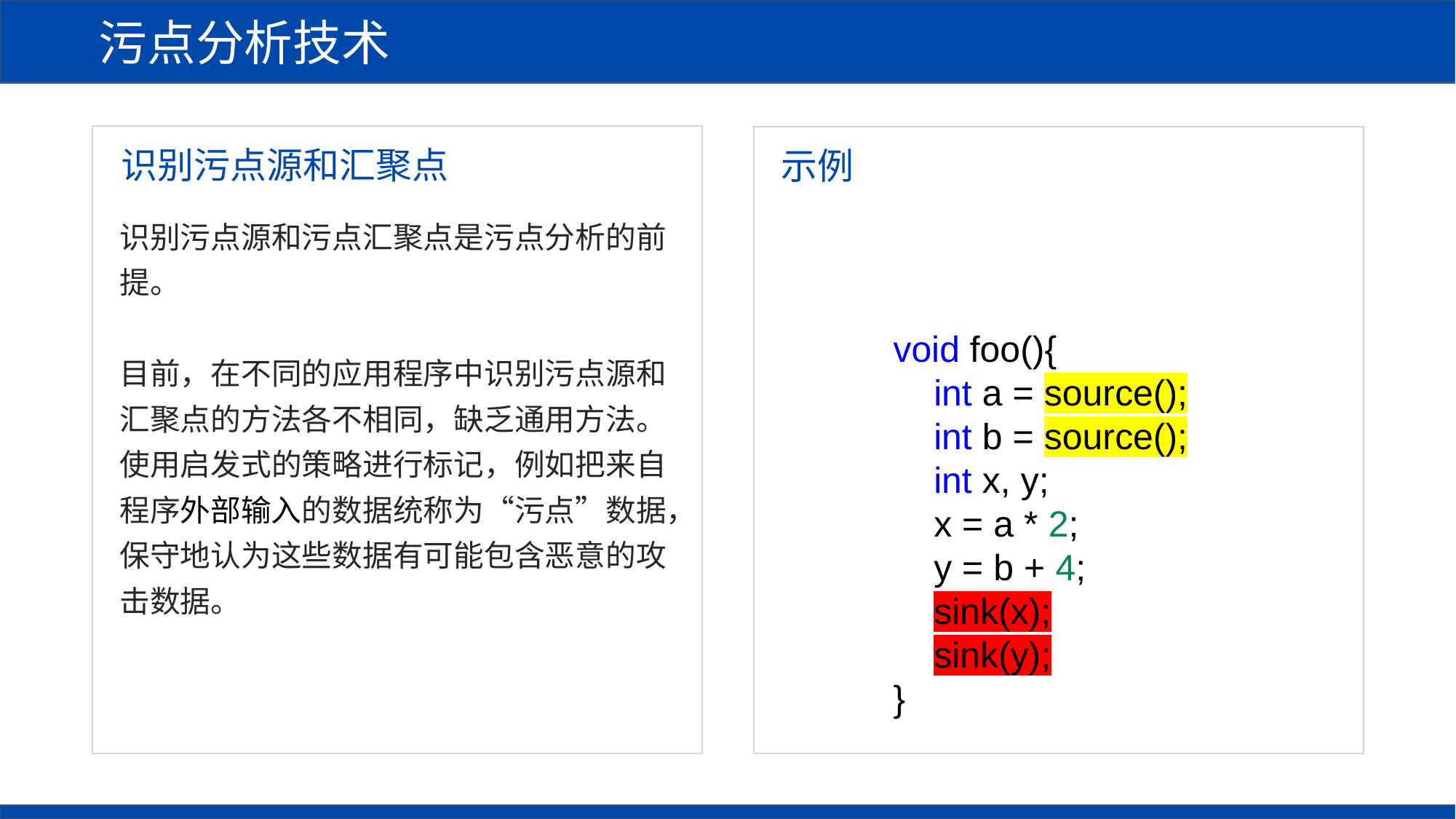

污点分析技术

识别污点源和汇聚点
示例
识别污点源和污点汇聚点是污点分析的前提。

目前，在不同的应用程序中识别污点源和汇聚点的方法各不相同，缺乏通用方法。使用启发式的策略进行标记，例如把来自程序外部输入的数据统称为“污点”数据，保守地认为这些数据有可能包含恶意的攻击数据。
void foo(){
    int a = source();
    int b = source();
    int x, y;
    x = a * 2;
    y = b + 4;
    sink(x);
    sink(y);
}